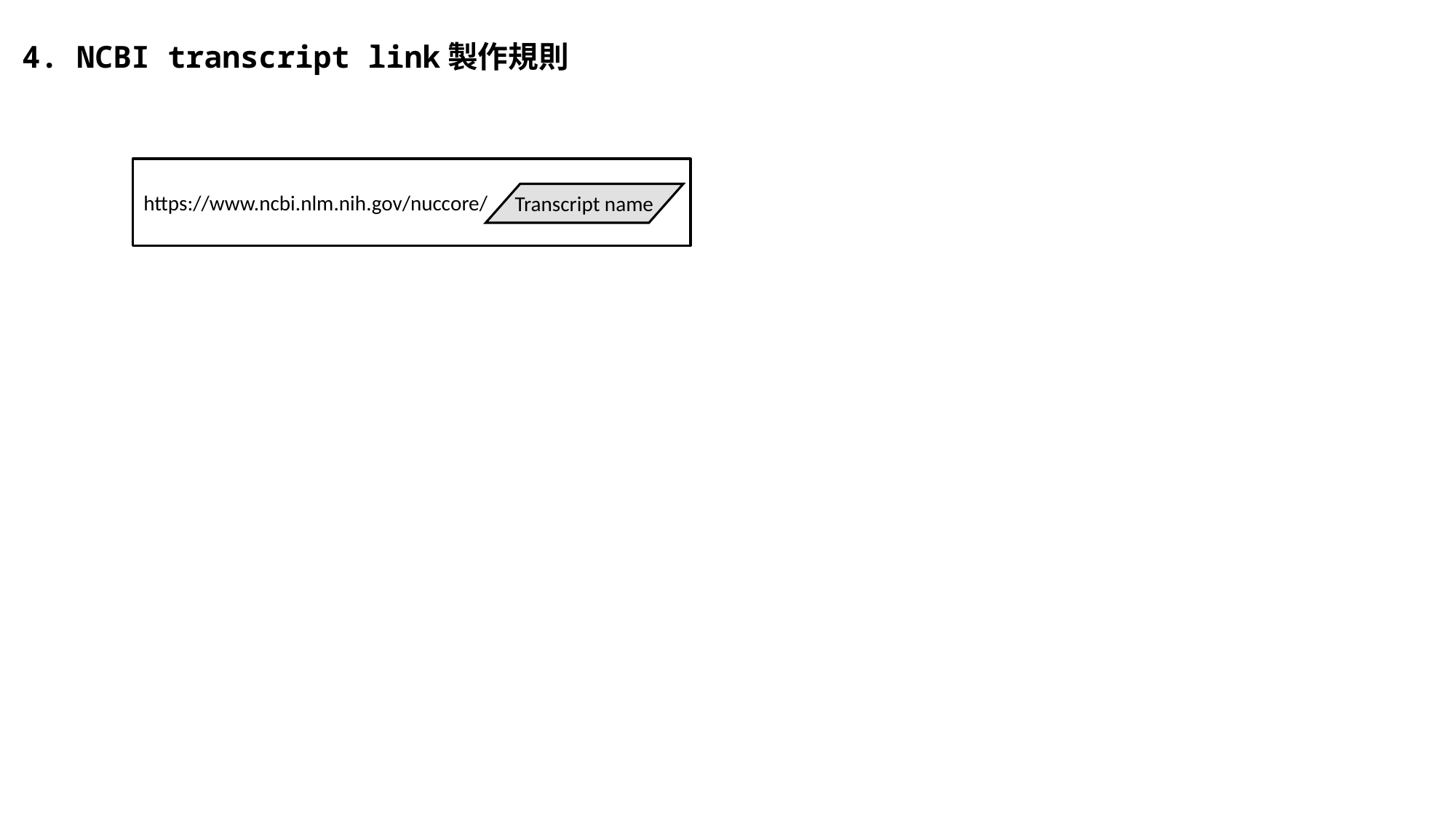

4. NCBI transcript link製作規則

https://www.ncbi.nlm.nih.gov/nuccore/

Transcript name